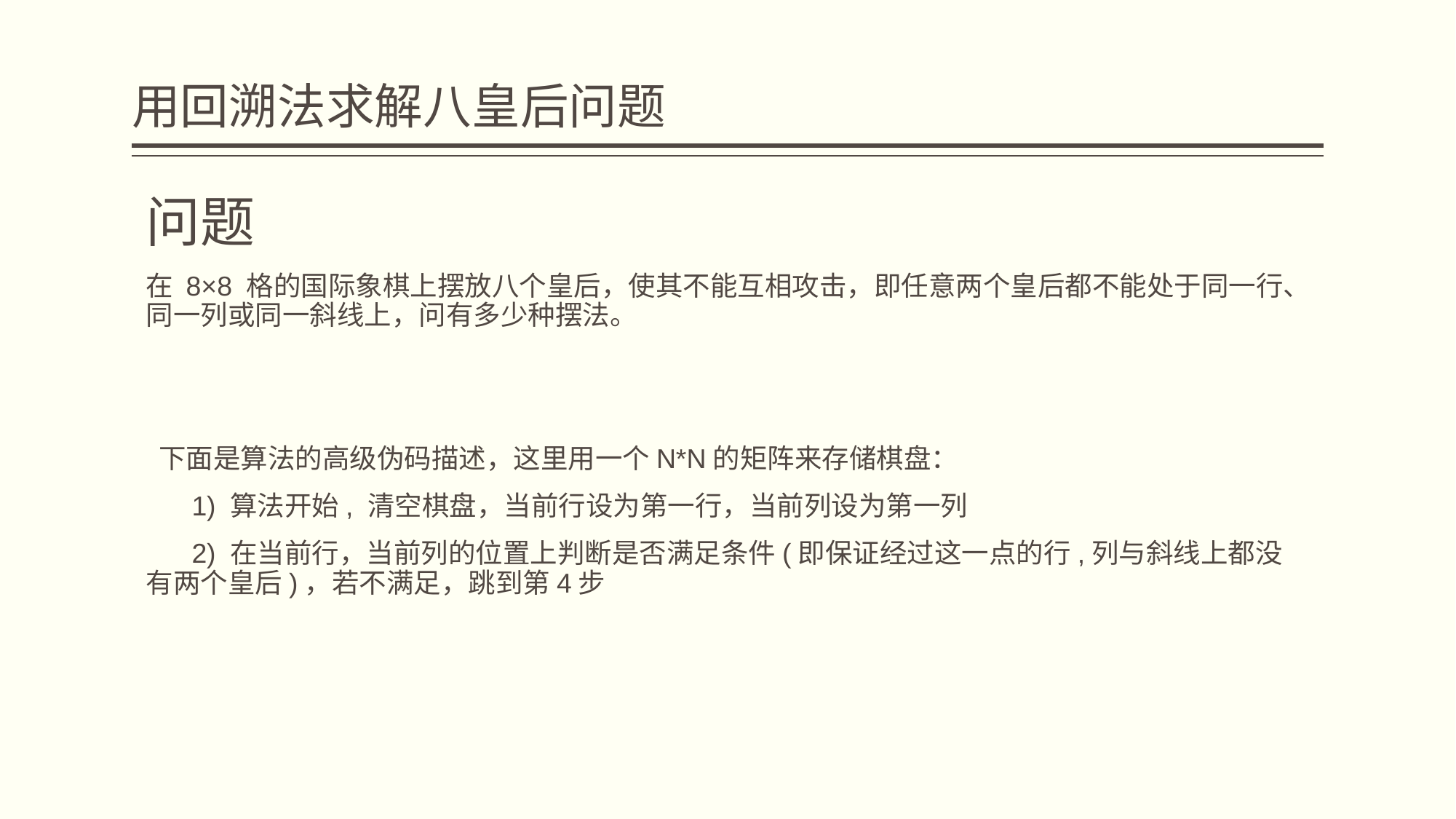

# 用回溯法求解八皇后问题
问题
在 8×8 格的国际象棋上摆放八个皇后，使其不能互相攻击，即任意两个皇后都不能处于同一行、同一列或同一斜线上，问有多少种摆法。

 下面是算法的高级伪码描述，这里用一个N*N的矩阵来存储棋盘：
      1) 算法开始, 清空棋盘，当前行设为第一行，当前列设为第一列
      2) 在当前行，当前列的位置上判断是否满足条件(即保证经过这一点的行,列与斜线上都没有两个皇后)，若不满足，跳到第4步